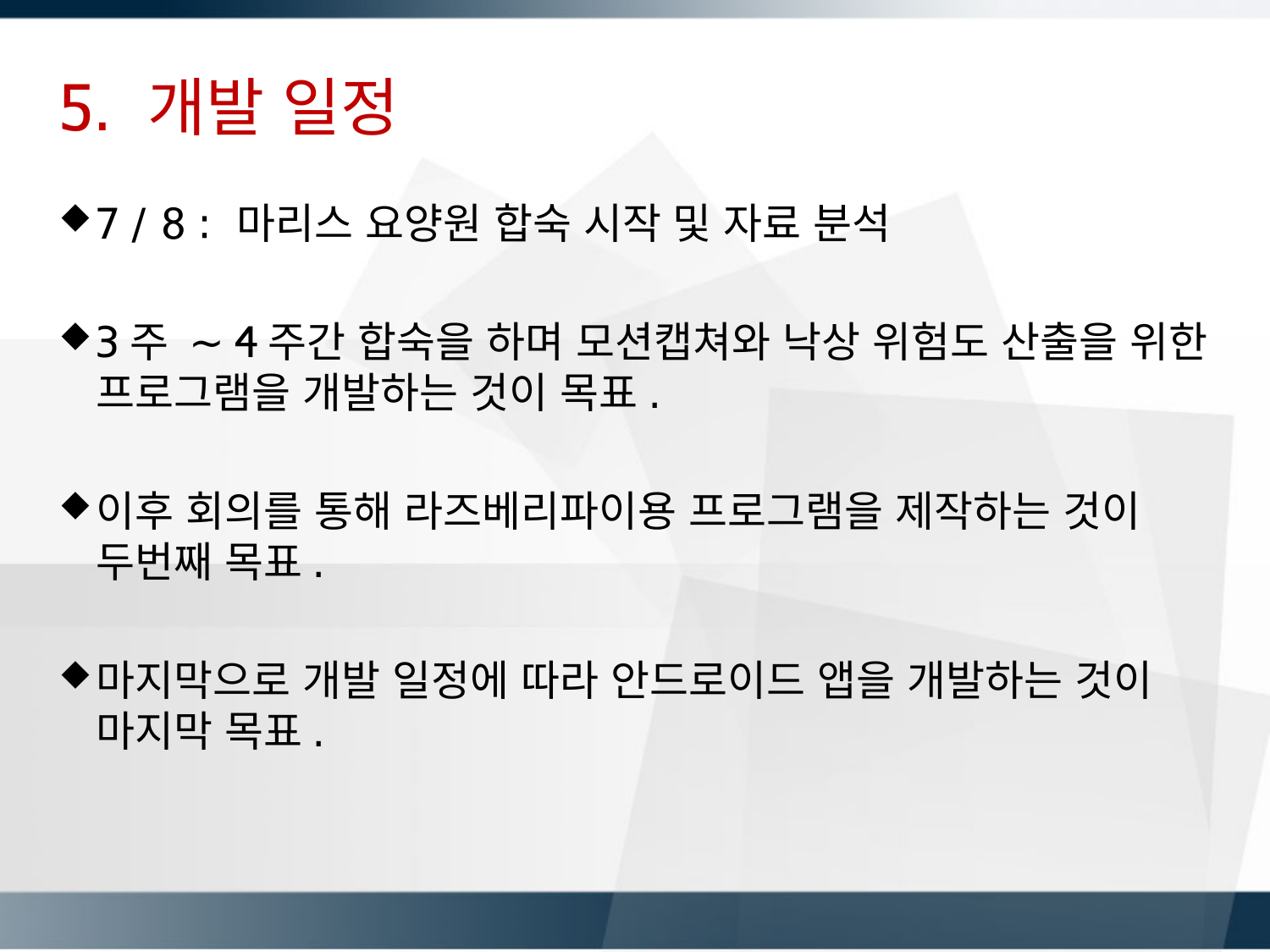

# 5. 개발 일정
7 / 8 : 마리스 요양원 합숙 시작 및 자료 분석

3주 ~ 4주간 합숙을 하며 모션캡쳐와 낙상 위험도 산출을 위한 프로그램을 개발하는 것이 목표.

이후 회의를 통해 라즈베리파이용 프로그램을 제작하는 것이 두번째 목표.

마지막으로 개발 일정에 따라 안드로이드 앱을 개발하는 것이 마지막 목표.